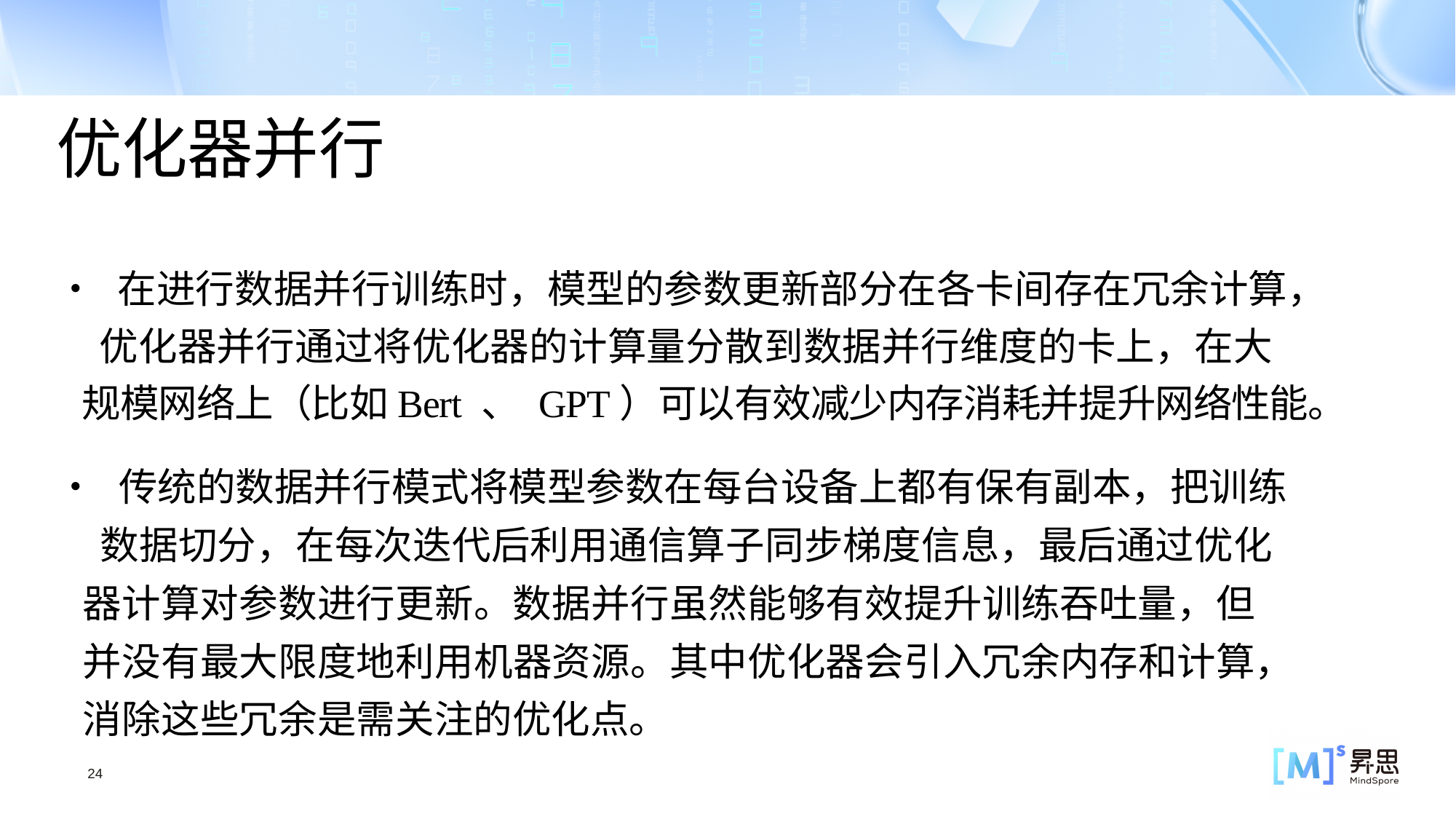

优化器并行

• 在进行数据并行训练时，模型的参数更新部分在各卡间存在冗余计算，  优化器并行通过将优化器的计算量分散到数据并行维度的卡上，在大      规模网络上（比如Bert 、 GPT）可以有效减少内存消耗并提升网络性能。

• 传统的数据并行模式将模型参数在每台设备上都有保有副本，把训练      数据切分，在每次迭代后利用通信算子同步梯度信息，最后通过优化      器计算对参数进行更新。数据并行虽然能够有效提升训练吞吐量，但      并没有最大限度地利用机器资源。其中优化器会引入冗余内存和计算，  消除这些冗余是需关注的优化点。